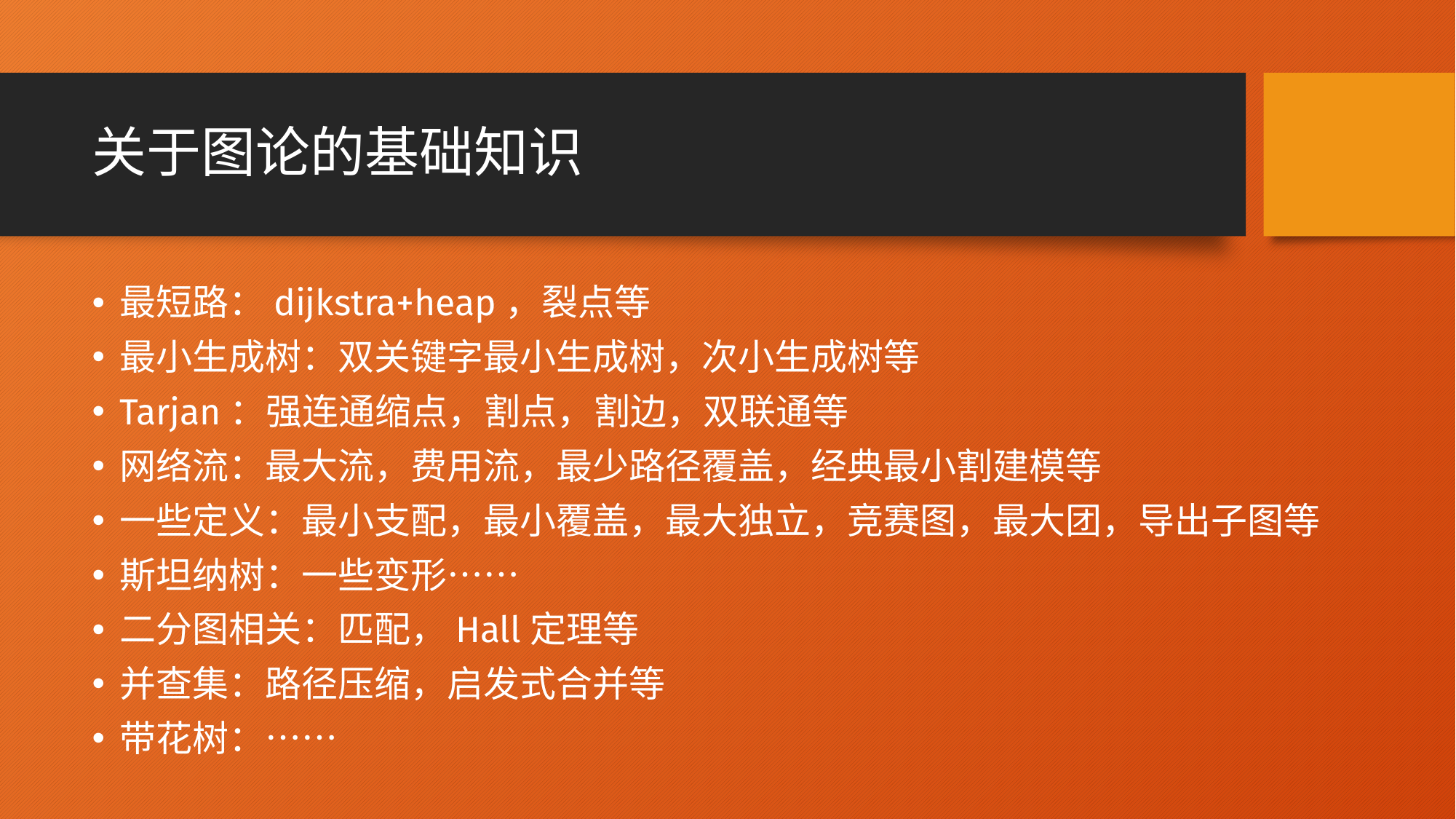

# 关于图论的基础知识
最短路：dijkstra+heap，裂点等
最小生成树：双关键字最小生成树，次小生成树等
Tarjan：强连通缩点，割点，割边，双联通等
网络流：最大流，费用流，最少路径覆盖，经典最小割建模等
一些定义：最小支配，最小覆盖，最大独立，竞赛图，最大团，导出子图等
斯坦纳树：一些变形……
二分图相关：匹配，Hall定理等
并查集：路径压缩，启发式合并等
带花树：……